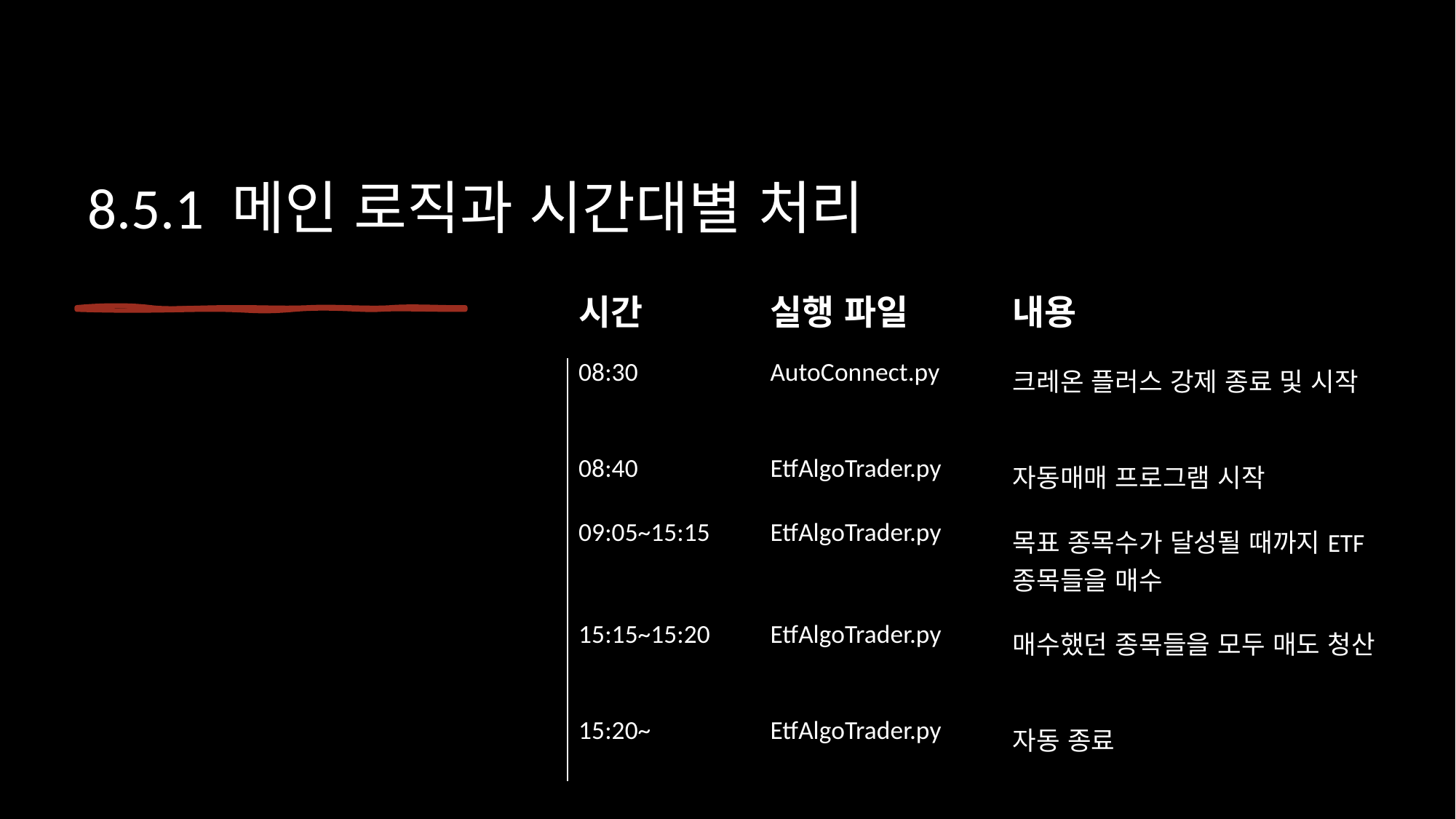

# 8.5.1 메인 로직과 시간대별 처리
| 시간 | 실행 파일 | 내용 |
| --- | --- | --- |
| 08:30 | AutoConnect.py | 크레온 플러스 강제 종료 및 시작 |
| 08:40 | EtfAlgoTrader.py | 자동매매 프로그램 시작 |
| 09:05~15:15 | EtfAlgoTrader.py | 목표 종목수가 달성될 때까지ETF종목들을 매수 |
| 15:15~15:20 | EtfAlgoTrader.py | 매수했던 종목들을 모두 매도 청산 |
| 15:20~ | EtfAlgoTrader.py | 자동 종료 |